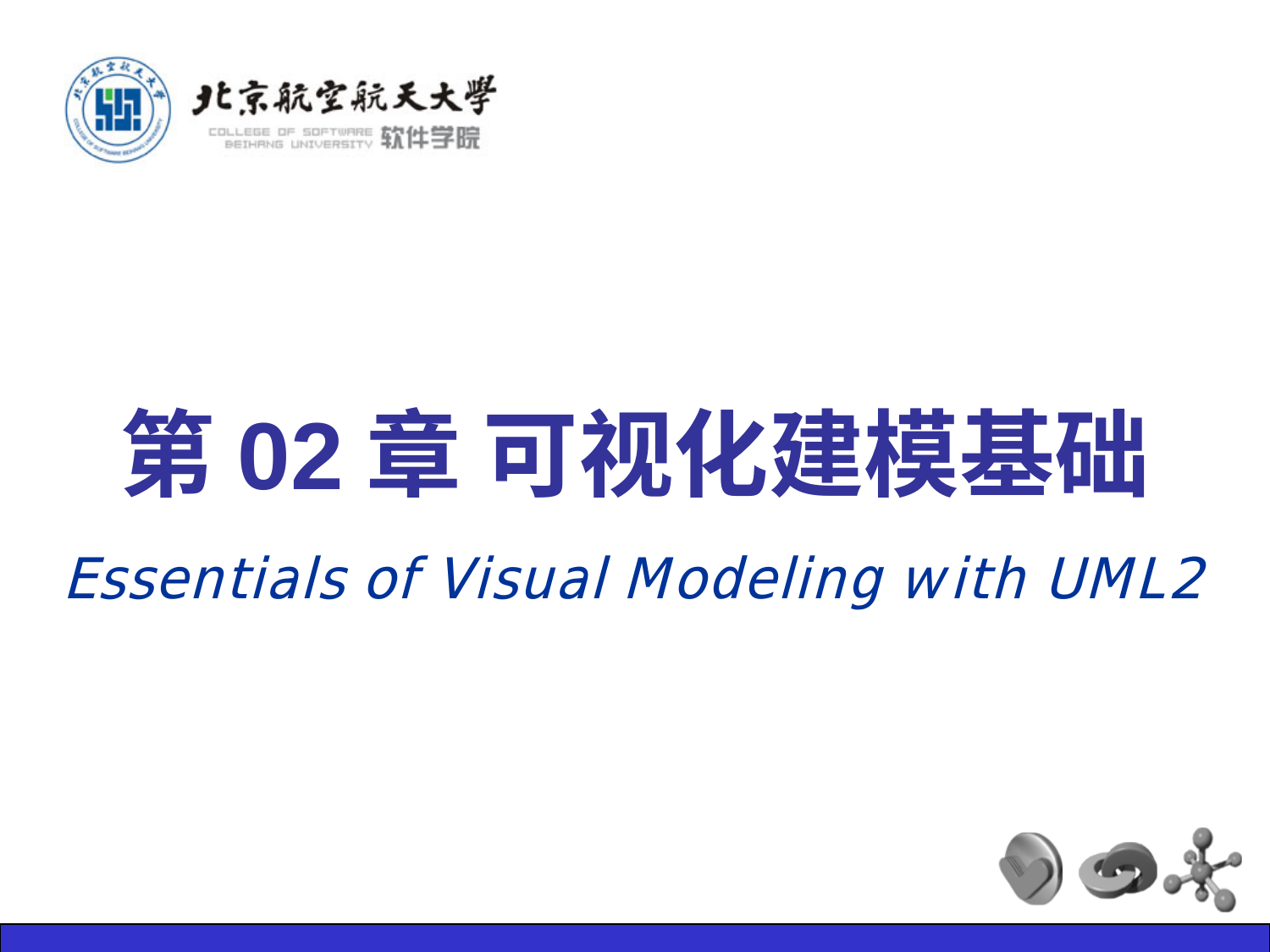

# 第02章 可视化建模基础
Essentials of Visual Modeling with UML2